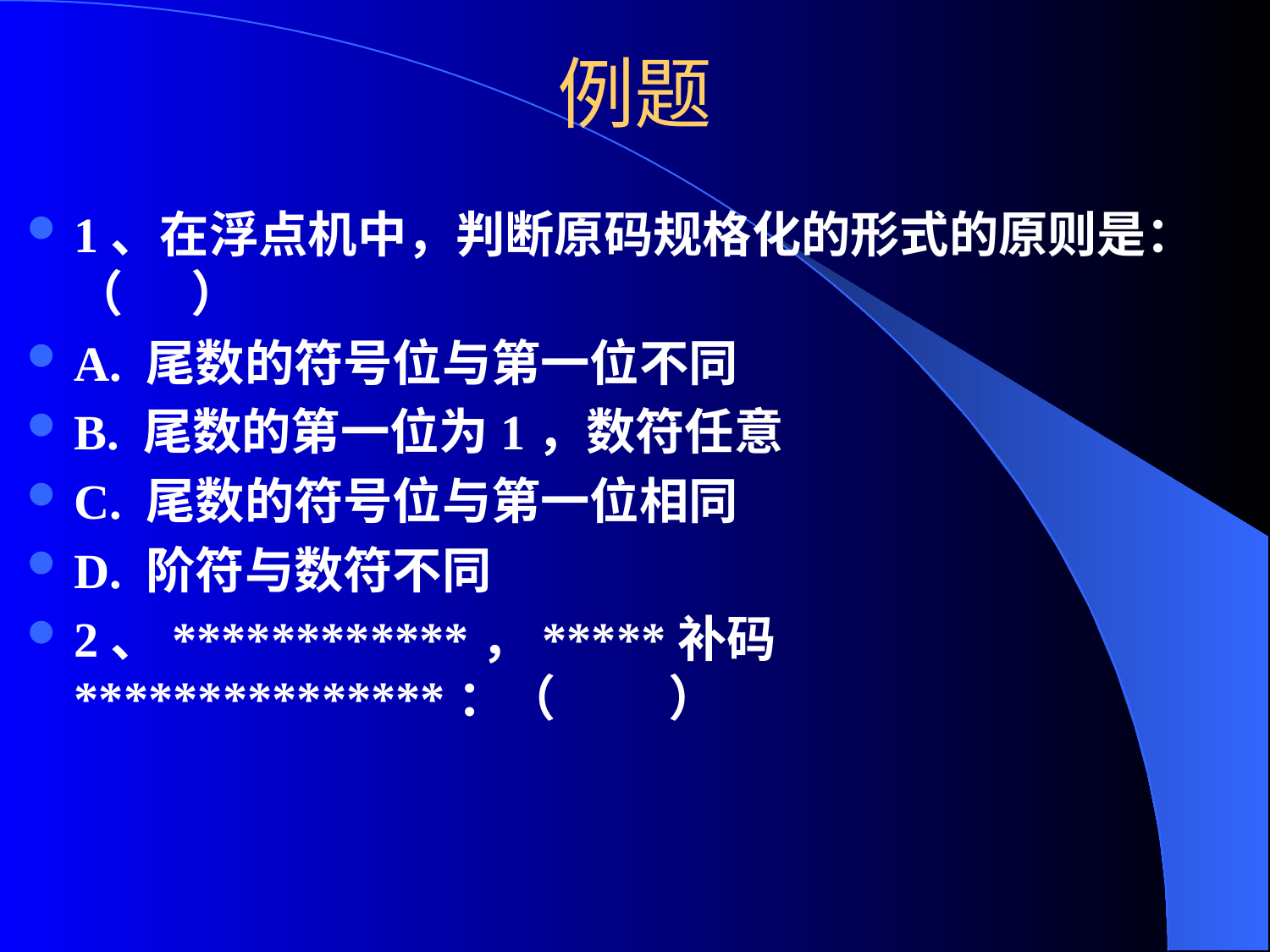

# 例题
1、在浮点机中，判断原码规格化的形式的原则是：（      ）
A. 尾数的符号位与第一位不同
B. 尾数的第一位为1，数符任意
C. 尾数的符号位与第一位相同
D. 阶符与数符不同
2、************，*****补码***************：（          ）